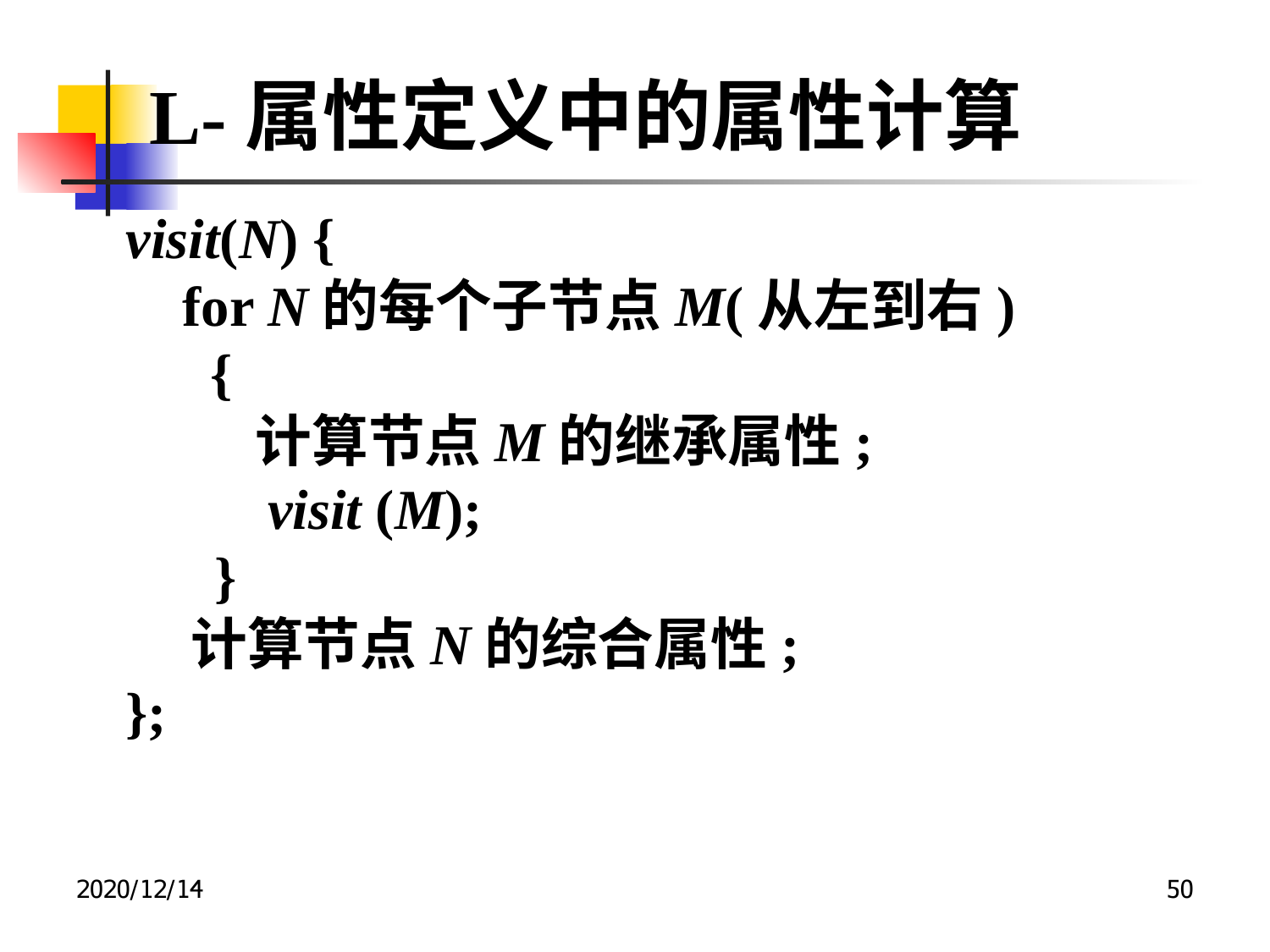

L-属性定义中的属性计算
visit(N) {
    for N的每个子节点M(从左到右)
      {
         计算节点M的继承属性;
          visit (M);
	}
    计算节点N的综合属性;
};
2020/12/14
50